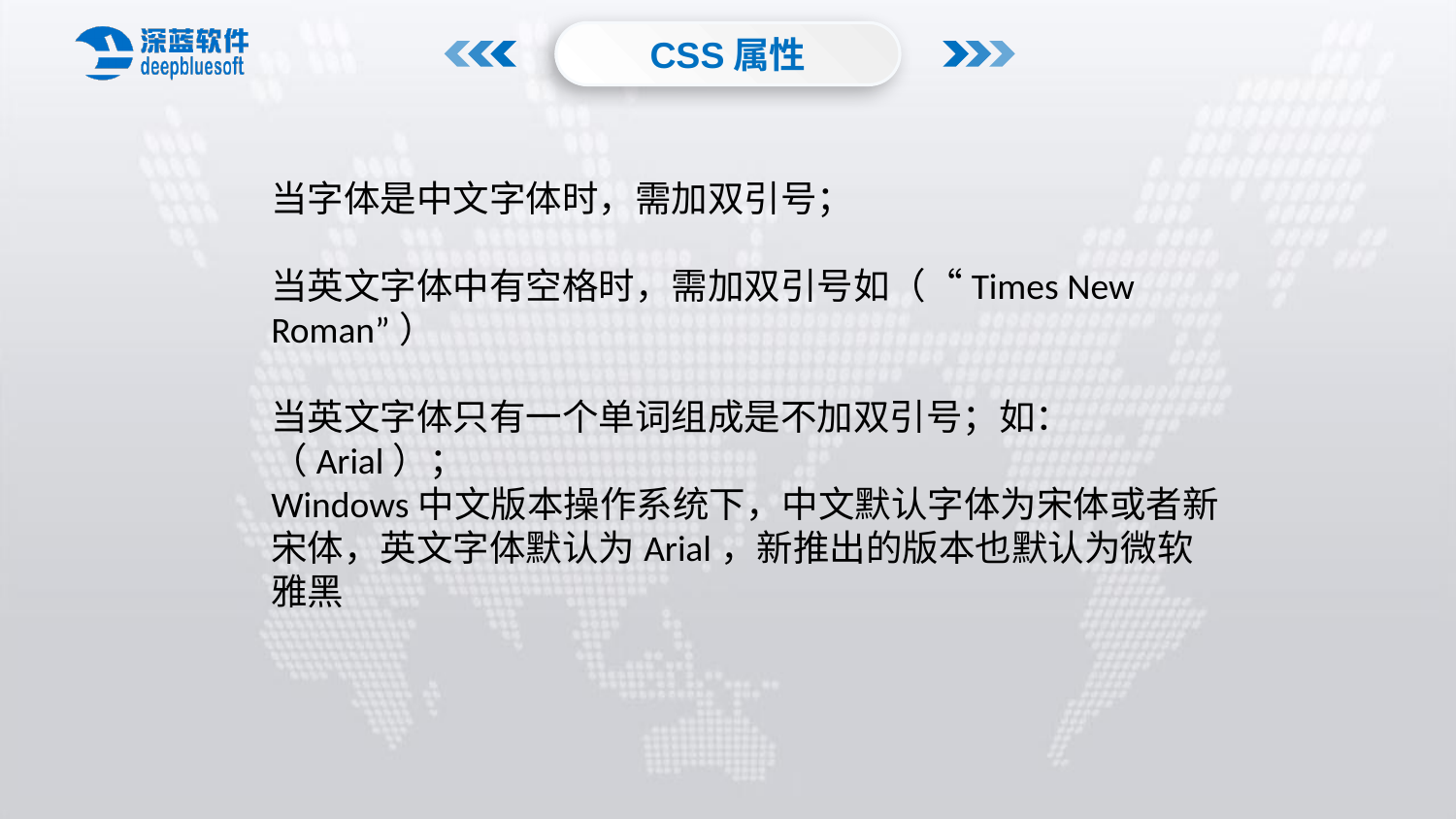

CSS属性

当字体是中文字体时，需加双引号；

当英文字体中有空格时，需加双引号如（“Times New Roman”）

当英文字体只有一个单词组成是不加双引号；如：（Arial）；
Windows中文版本操作系统下，中文默认字体为宋体或者新宋体，英文字体默认为Arial，新推出的版本也默认为微软雅黑